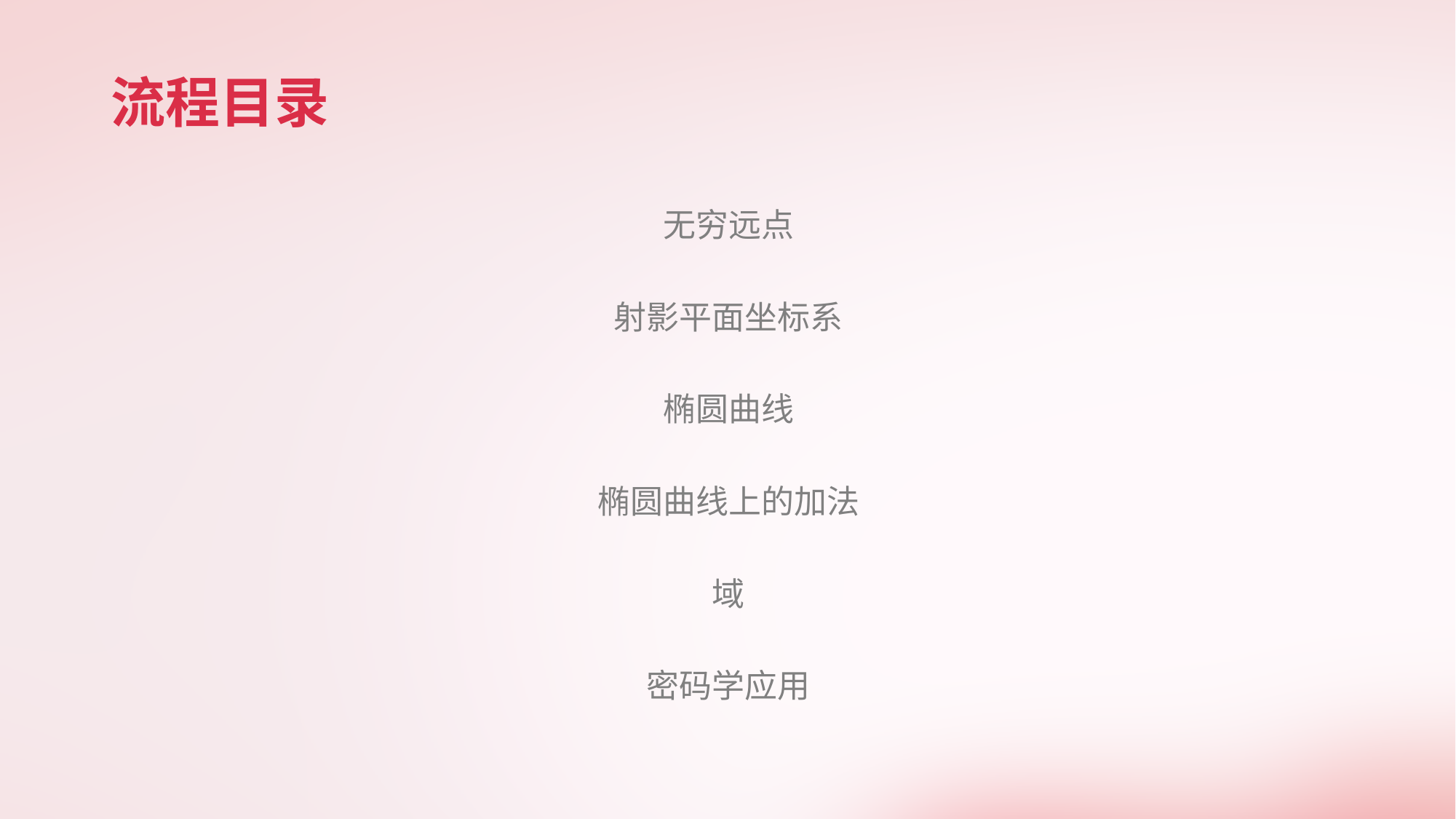

# 流程目录
无穷远点
射影平面坐标系
椭圆曲线
椭圆曲线上的加法
域
密码学应用